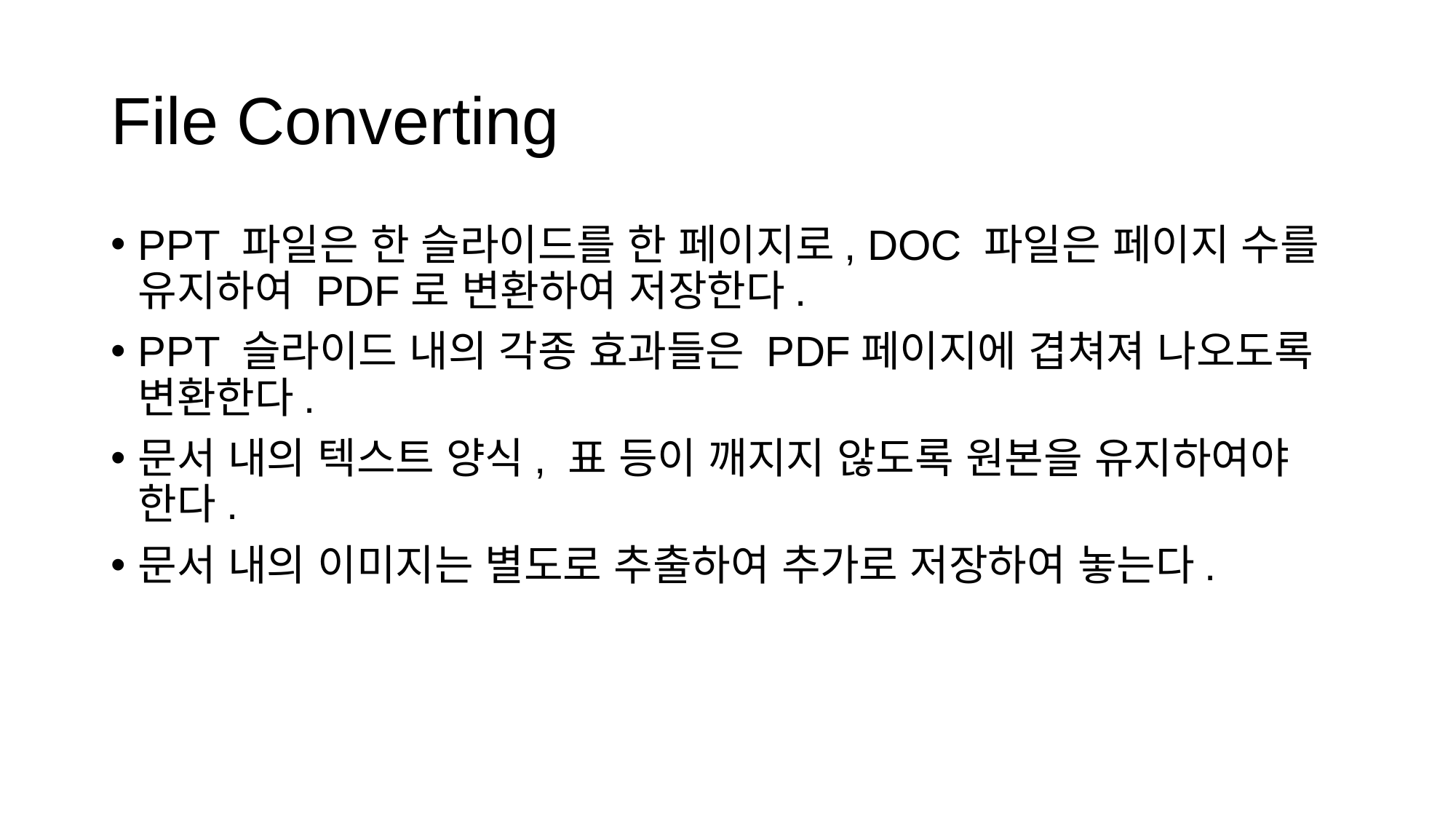

# File Converting
PPT 파일은 한 슬라이드를 한 페이지로, DOC 파일은 페이지 수를 유지하여 PDF로 변환하여 저장한다.
PPT 슬라이드 내의 각종 효과들은 PDF페이지에 겹쳐져 나오도록 변환한다.
문서 내의 텍스트 양식, 표 등이 깨지지 않도록 원본을 유지하여야 한다.
문서 내의 이미지는 별도로 추출하여 추가로 저장하여 놓는다.